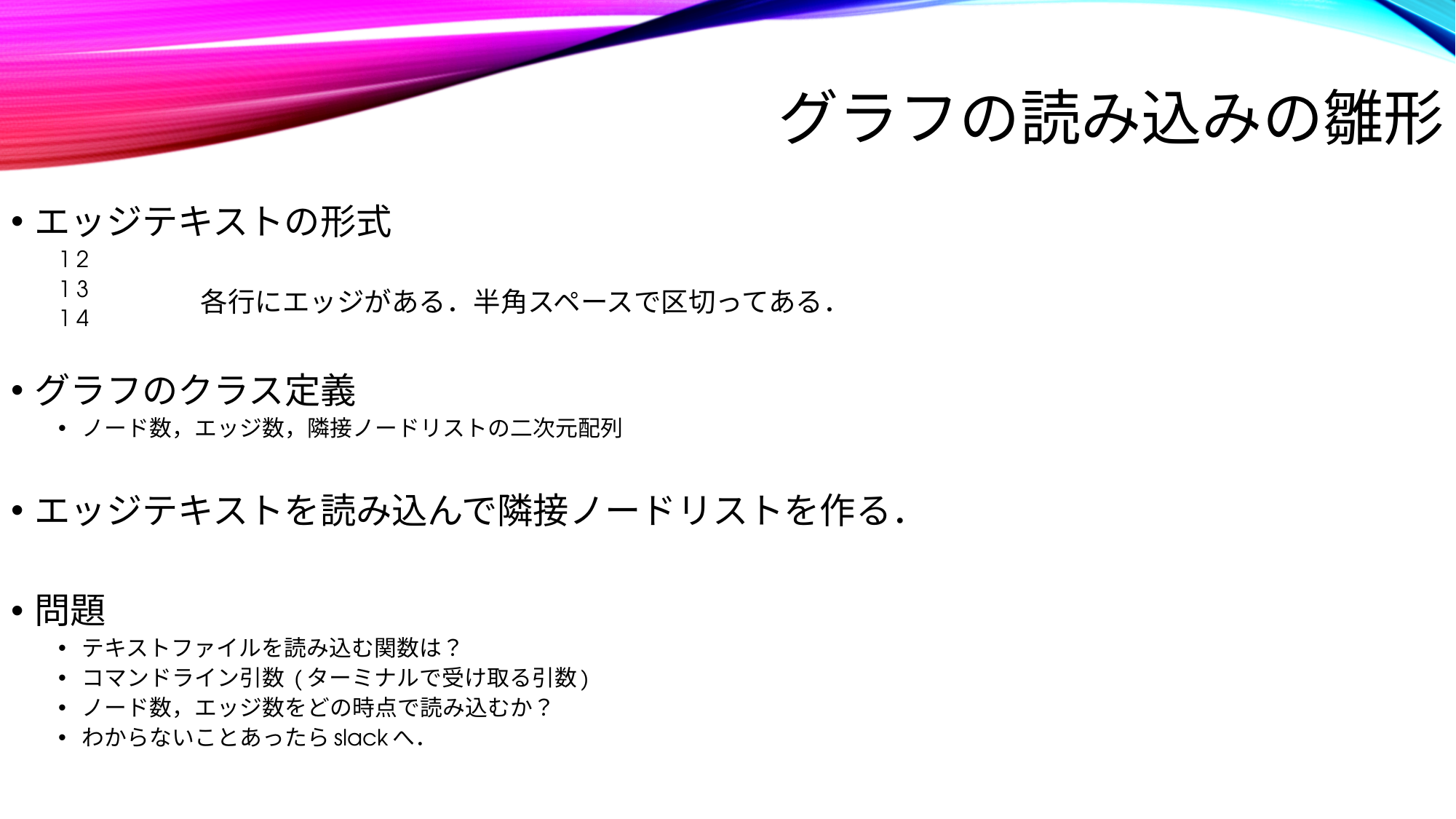

# グラフの読み込みの雛形
エッジテキストの形式
1 2
1 3
1 4

グラフのクラス定義
ノード数，エッジ数，隣接ノードリストの二次元配列

エッジテキストを読み込んで隣接ノードリストを作る．

問題
テキストファイルを読み込む関数は？
コマンドライン引数 (ターミナルで受け取る引数)
ノード数，エッジ数をどの時点で読み込むか？
わからないことあったらslackへ．

各行にエッジがある．半角スペースで区切ってある．